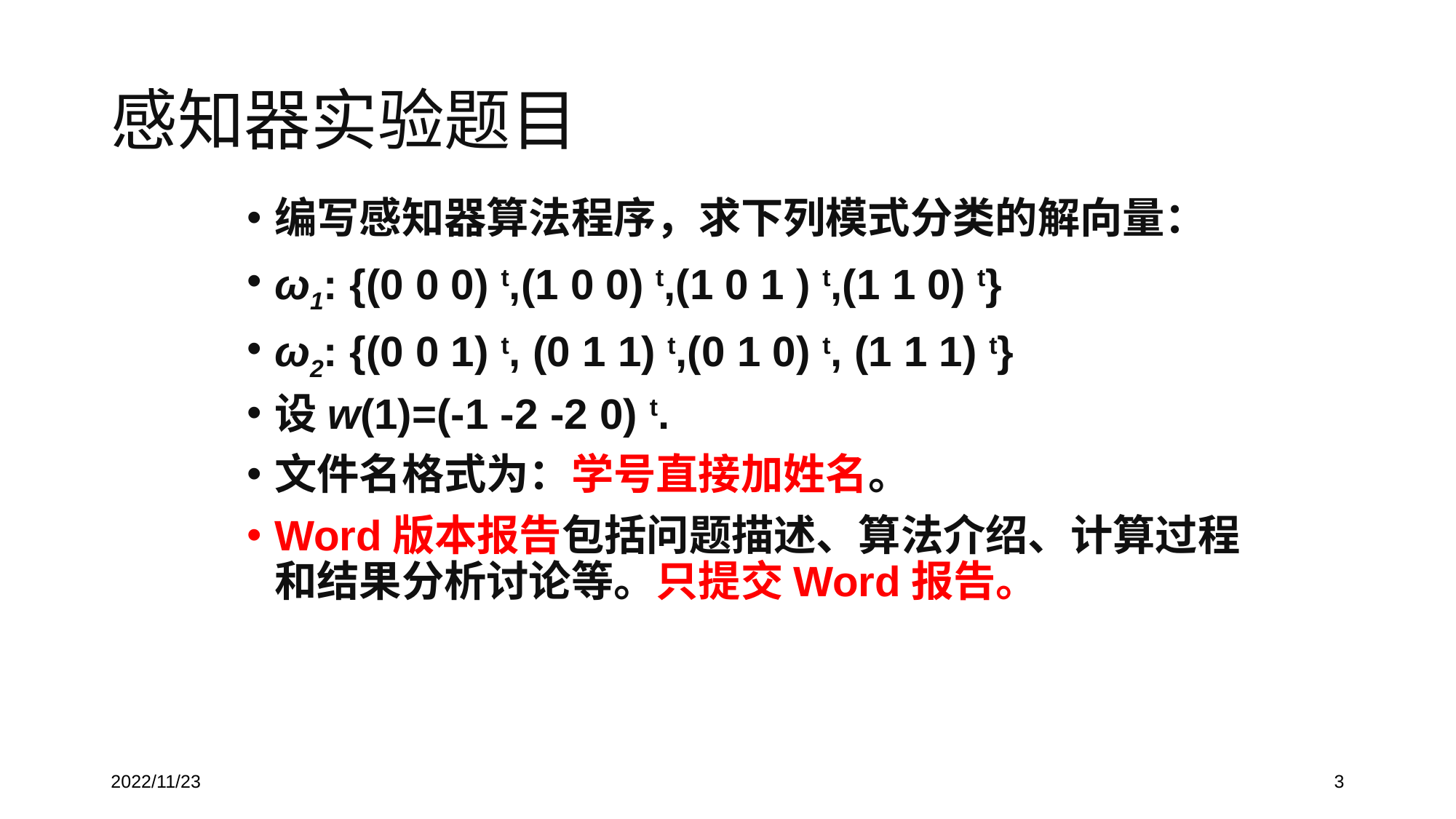

# 感知器实验题目
编写感知器算法程序，求下列模式分类的解向量：
ω1: {(0 0 0) t,(1 0 0) t,(1 0 1 ) t,(1 1 0) t}
ω2: {(0 0 1) t, (0 1 1) t,(0 1 0) t, (1 1 1) t}
设w(1)=(-1 -2 -2 0) t.
文件名格式为：学号直接加姓名。
Word版本报告包括问题描述、算法介绍、计算过程和结果分析讨论等。只提交Word报告。

2022/11/23
3